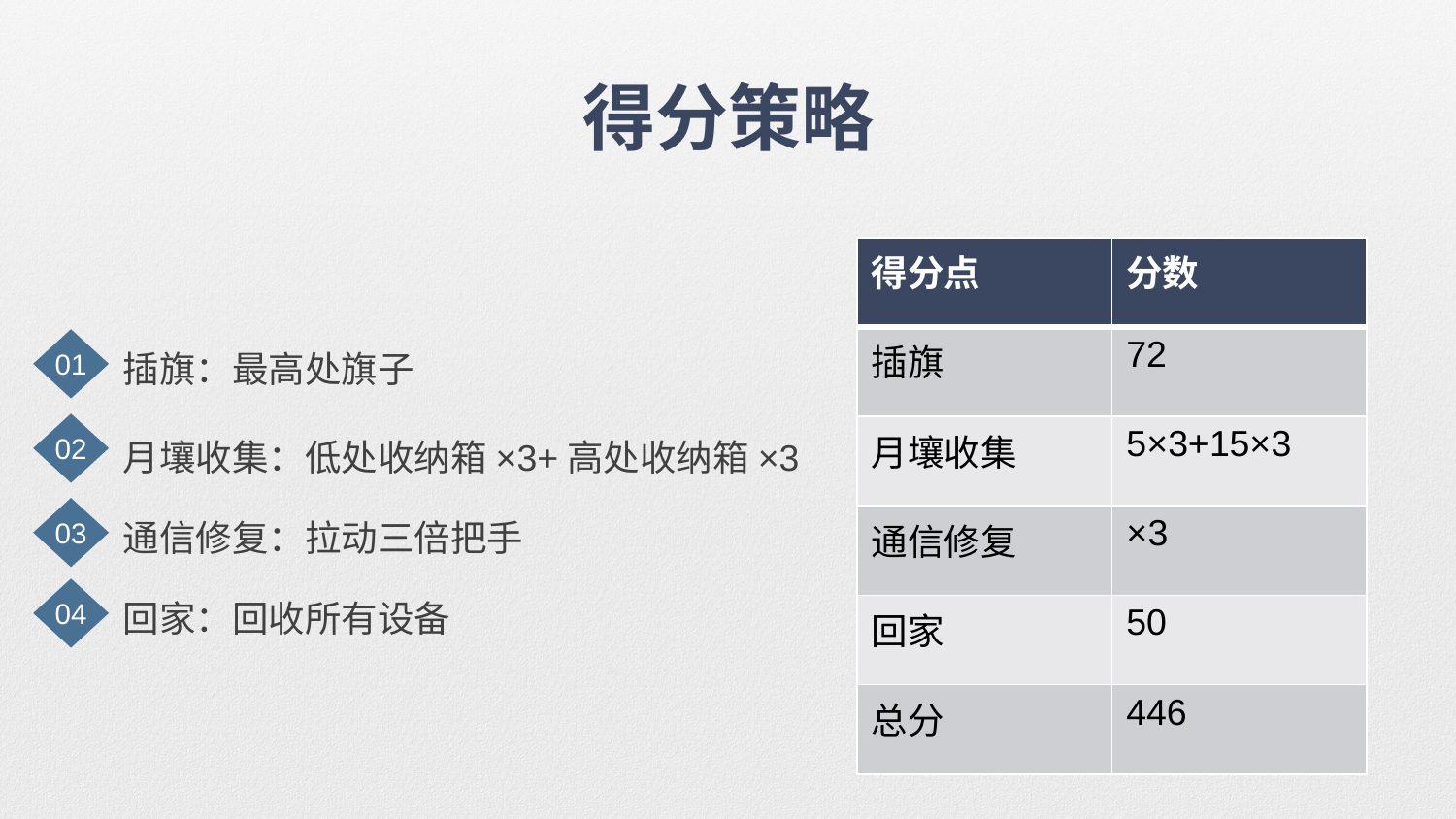

得分策略
| 得分点 | 分数 |
| --- | --- |
| 插旗 | 72 |
| 月壤收集 | 5×3+15×3 |
| 通信修复 | ×3 |
| 回家 | 50 |
| 总分 | 446 |
插旗：最高处旗子
01
月壤收集：低处收纳箱×3+高处收纳箱×3
02
通信修复：拉动三倍把手
03
回家：回收所有设备
04